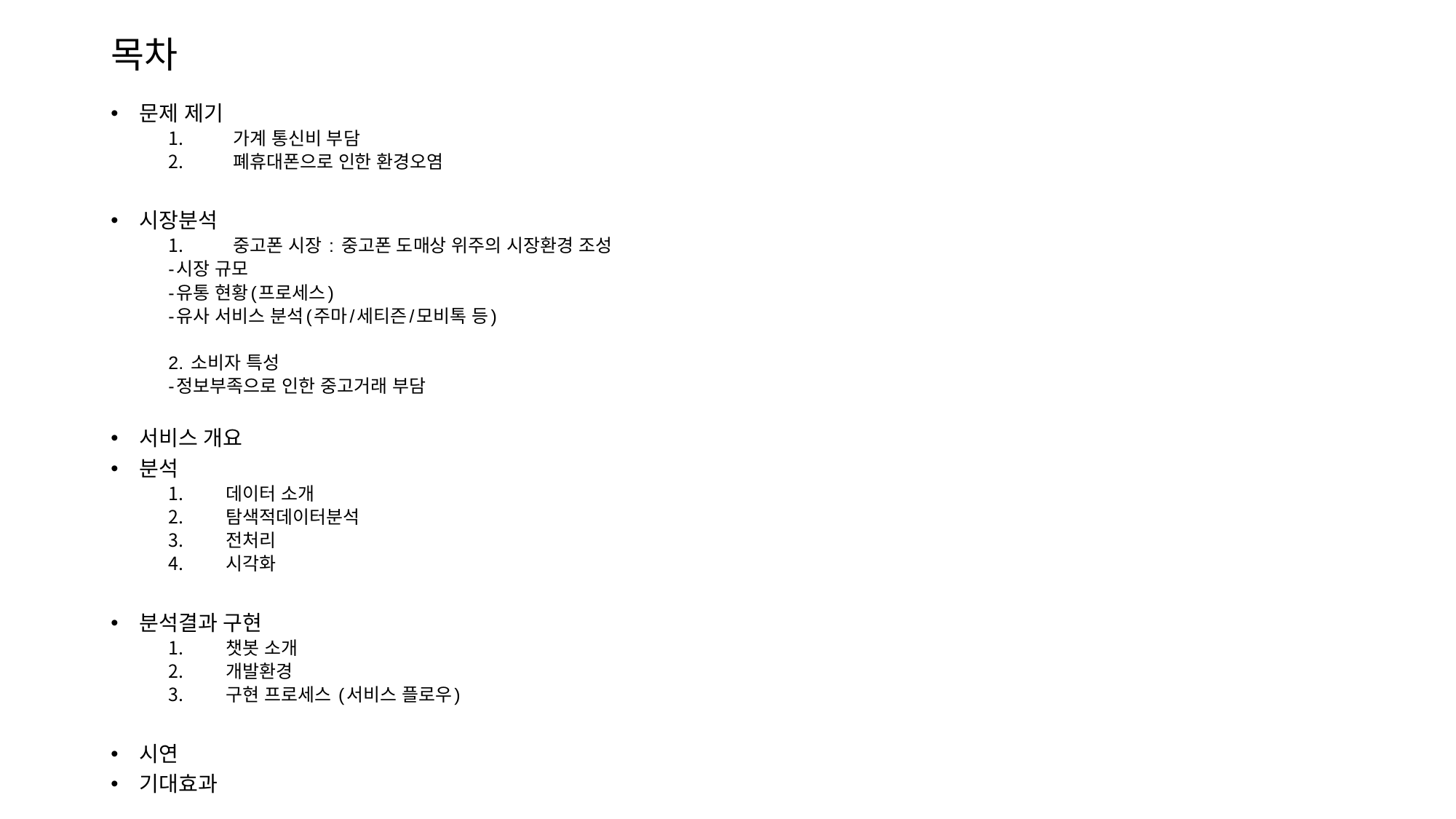

# 목차
문제 제기
가계 통신비 부담
폐휴대폰으로 인한 환경오염

시장분석
중고폰 시장 : 중고폰 도매상 위주의 시장환경 조성
	-시장 규모
	-유통 현황(프로세스)
	-유사 서비스 분석(주마/세티즌/모비톡 등)

2. 소비자 특성
	-정보부족으로 인한 중고거래 부담

서비스 개요
분석
데이터 소개
탐색적데이터분석
전처리
시각화

분석결과 구현
챗봇 소개
개발환경
구현 프로세스 (서비스 플로우)

시연
기대효과